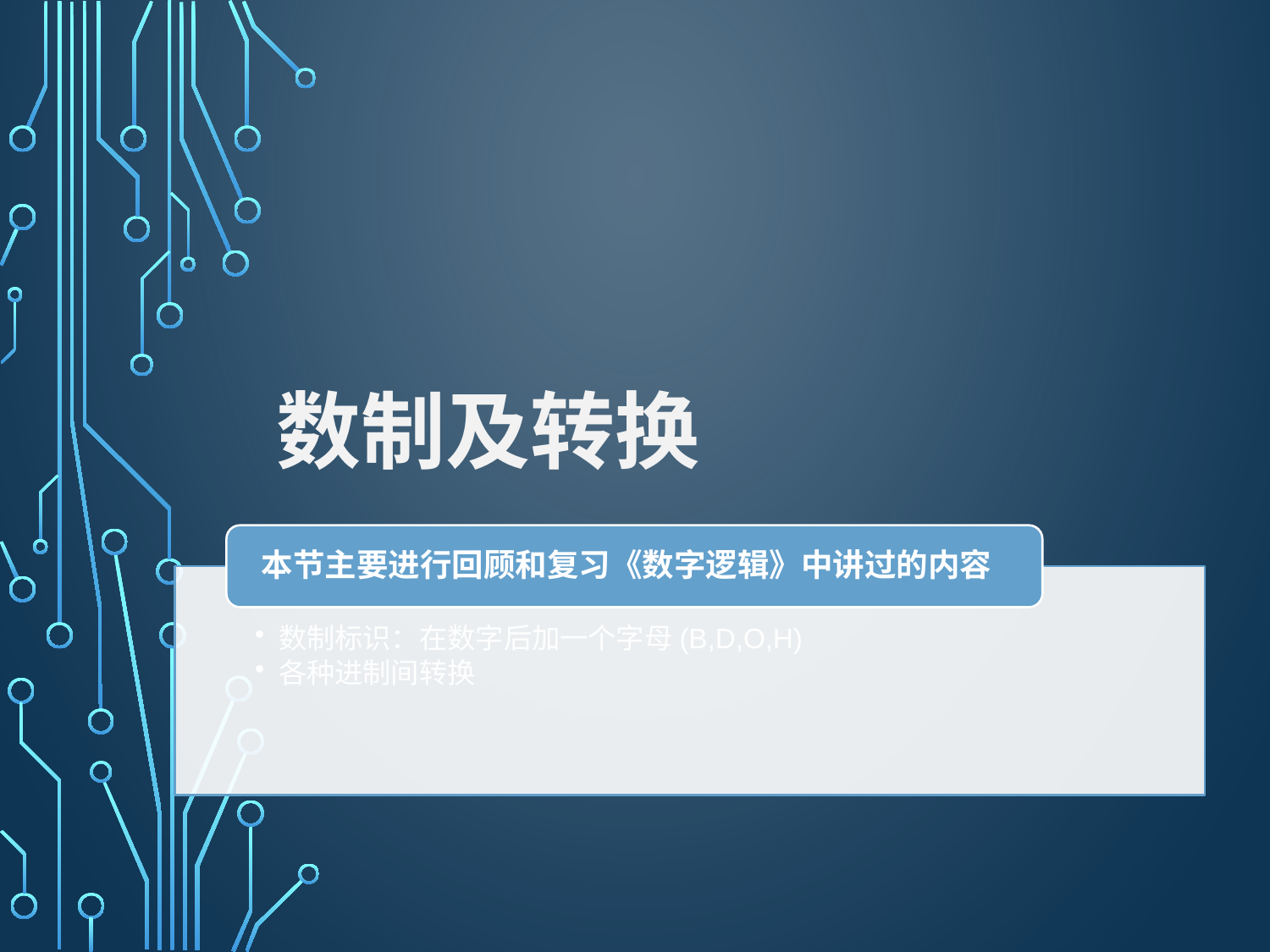

# 数制及转换
数制标识：在数字后加一个字母(B,D,O,H)
各种进制间转换
本节主要进行回顾和复习《数字逻辑》中讲过的内容